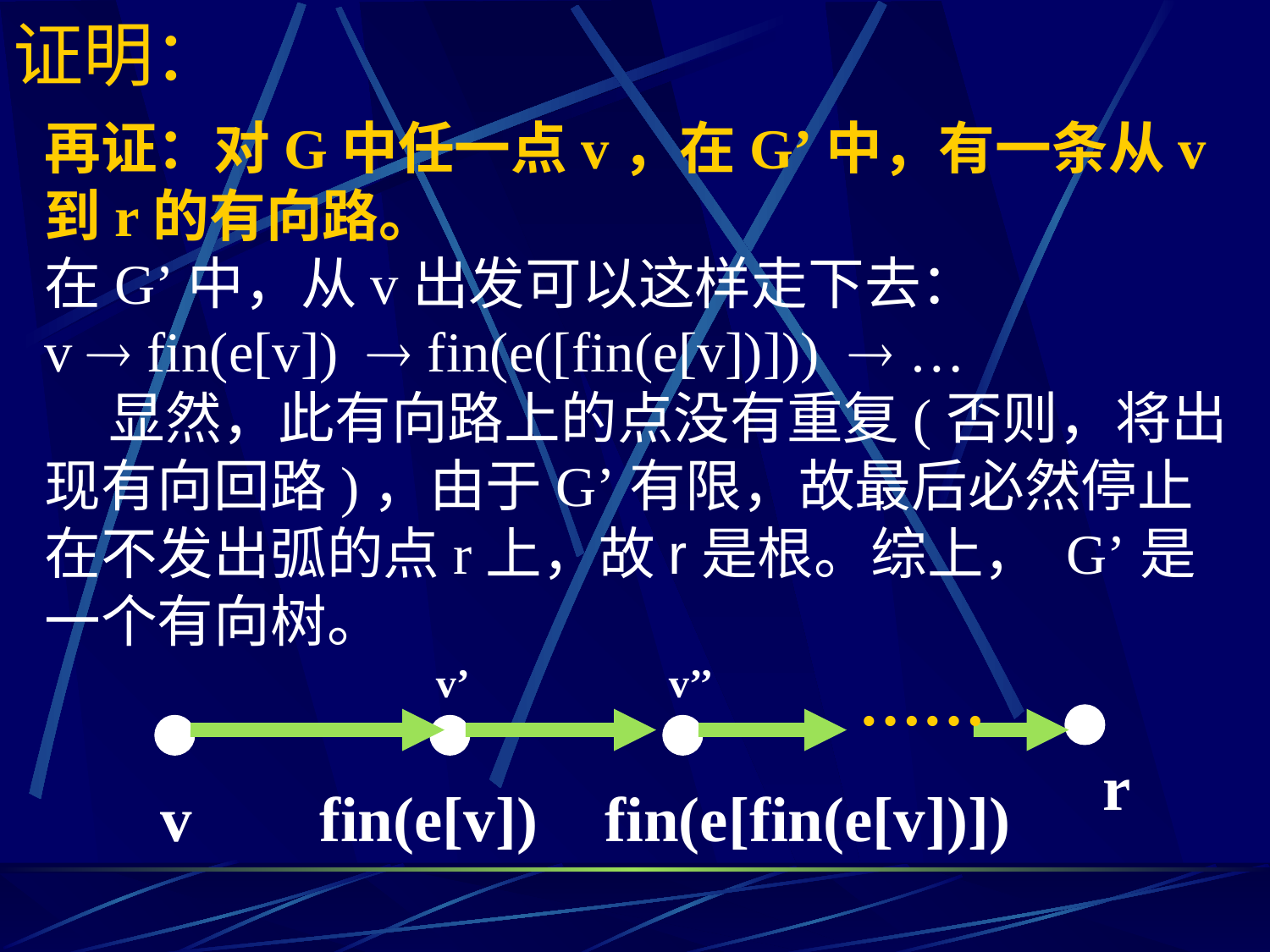

# 证明：
再证：对G中任一点v，在G’中，有一条从v到r的有向路。
在G’中，从v出发可以这样走下去：
v → fin(e[v])  → fin(e([fin(e[v])]))  → …
    显然，此有向路上的点没有重复(否则，将出现有向回路)，由于G’有限，故最后必然停止在不发出弧的点r上，故r是根。综上， G’是一个有向树。
v’
v’’
……

r
v
fin(e[v])
fin(e[fin(e[v])])